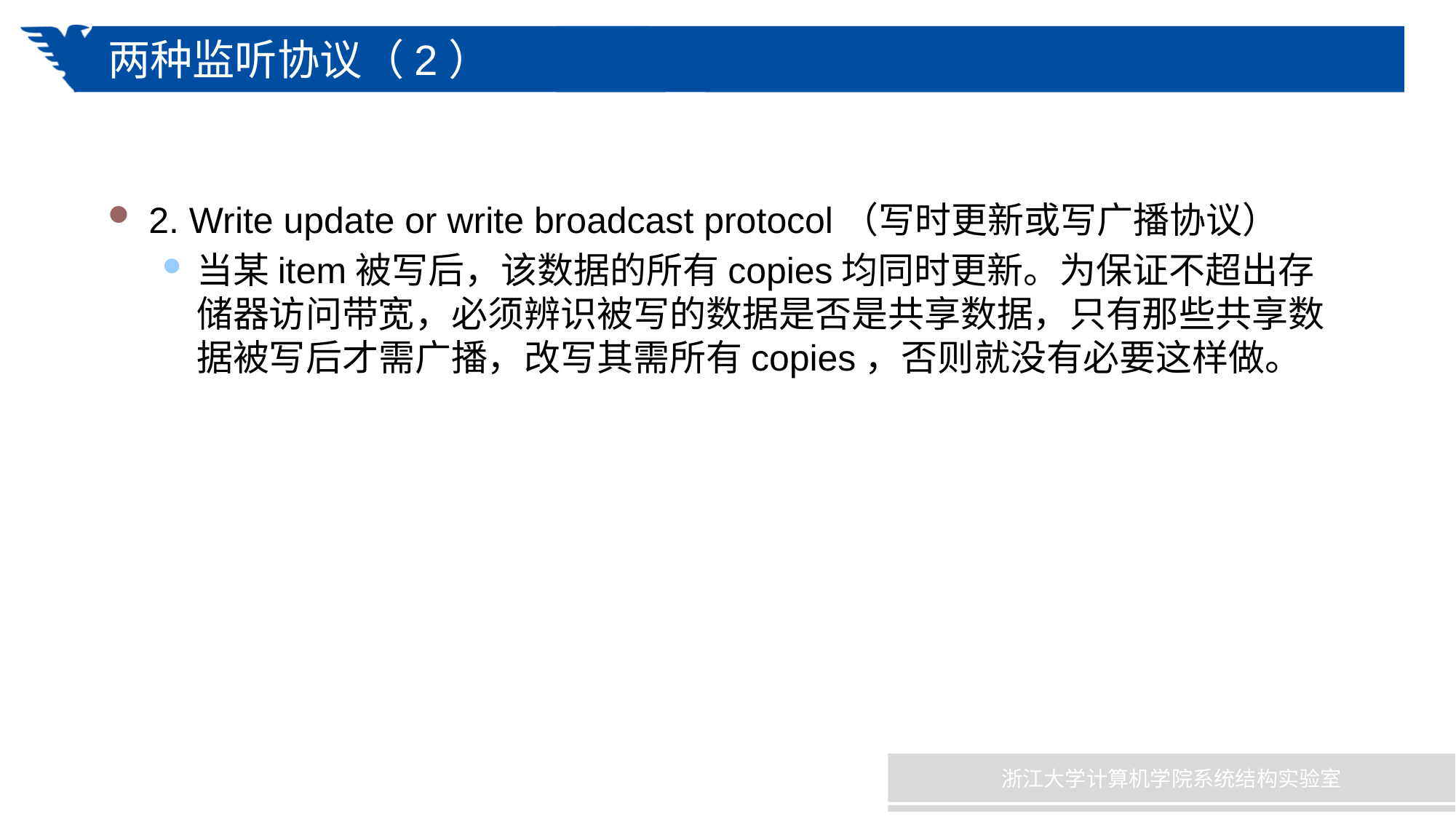

# 两种监听协议（2）
2. Write update or write broadcast protocol（写时更新或写广播协议）
当某item被写后，该数据的所有copies均同时更新。为保证不超出存储器访问带宽，必须辨识被写的数据是否是共享数据，只有那些共享数据被写后才需广播，改写其需所有copies，否则就没有必要这样做。